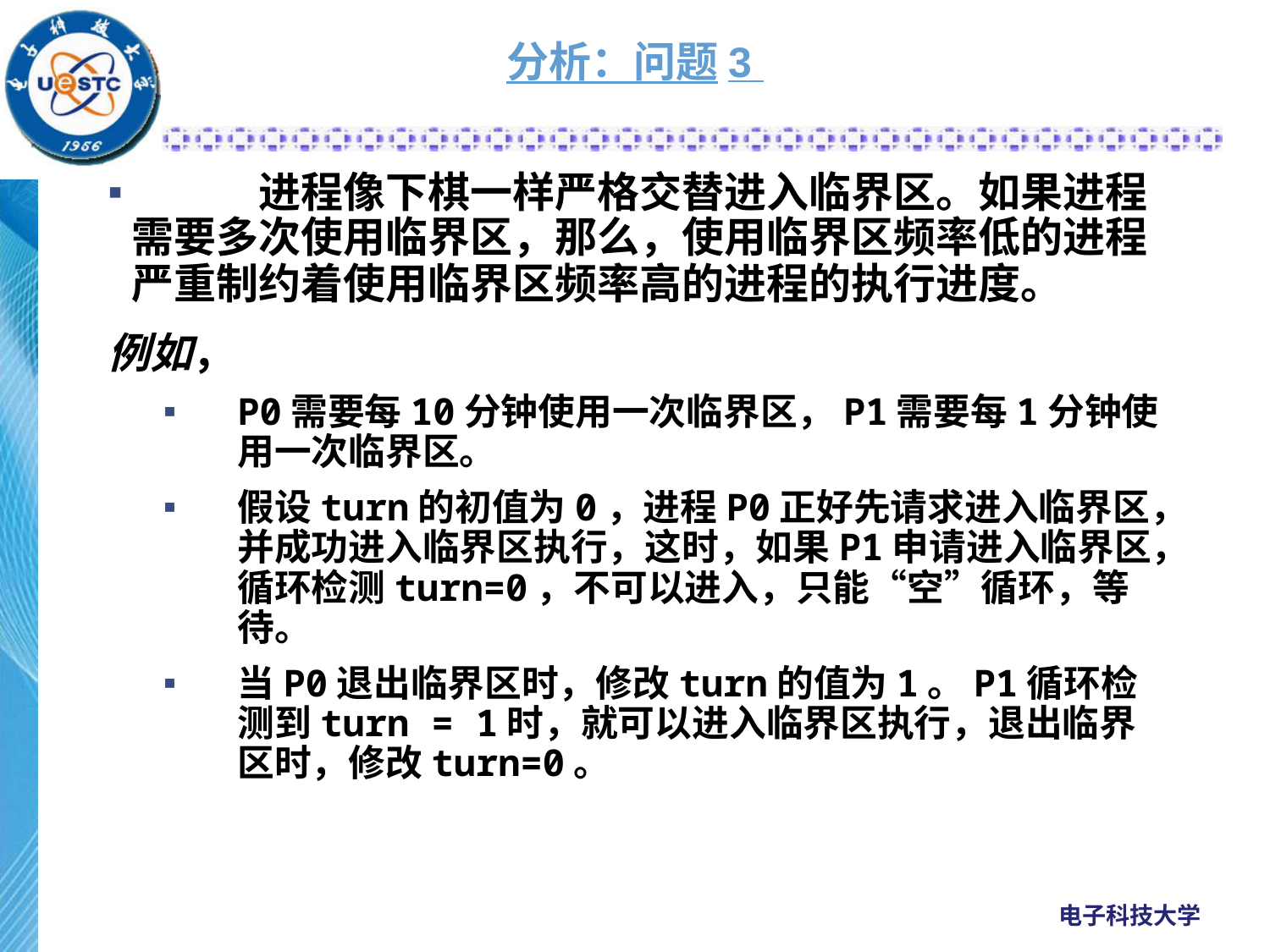

# 分析：问题3
	进程像下棋一样严格交替进入临界区。如果进程需要多次使用临界区，那么，使用临界区频率低的进程严重制约着使用临界区频率高的进程的执行进度。
例如，
P0需要每10分钟使用一次临界区，P1需要每1分钟使用一次临界区。
假设turn的初值为0，进程P0正好先请求进入临界区，并成功进入临界区执行，这时，如果P1申请进入临界区，循环检测turn=0，不可以进入，只能“空”循环，等待。
当P0退出临界区时，修改turn的值为1。P1循环检测到turn = 1时，就可以进入临界区执行，退出临界区时，修改turn=0。